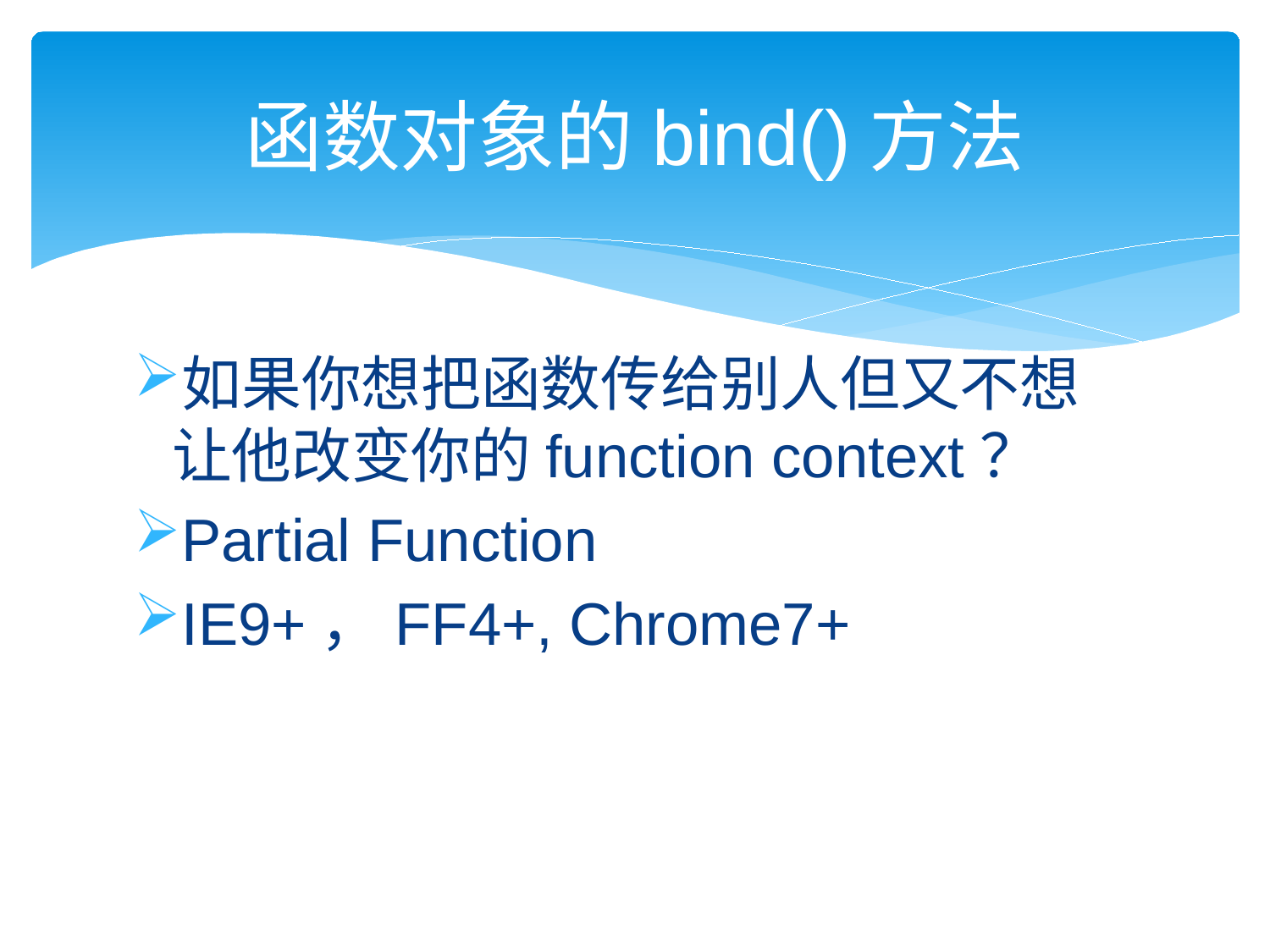

# 函数对象的bind()方法

如果你想把函数传给别人但又不想让他改变你的function context？
Partial Function
IE9+，FF4+, Chrome7+